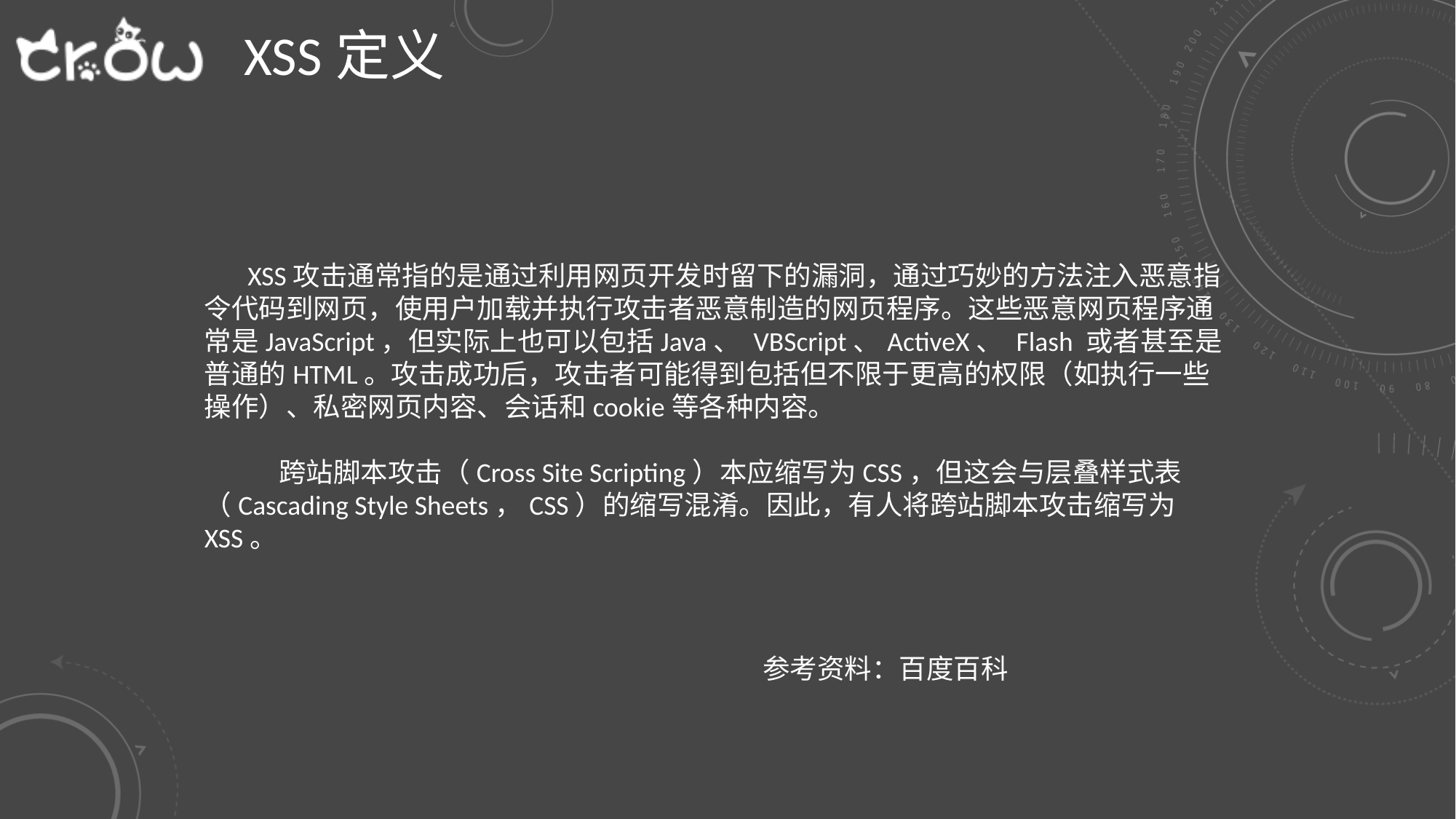

XSS定义

       XSS攻击通常指的是通过利用网页开发时留下的漏洞，通过巧妙的方法注入恶意指令代码到网页，使用户加载并执行攻击者恶意制造的网页程序。这些恶意网页程序通常是JavaScript，但实际上也可以包括Java、 VBScript、ActiveX、 Flash 或者甚至是普通的HTML。攻击成功后，攻击者可能得到包括但不限于更高的权限（如执行一些操作）、私密网页内容、会话和cookie等各种内容。

           跨站脚本攻击（Cross Site Scripting）本应缩写为CSS，但这会与层叠样式表（Cascading Style Sheets，CSS）的缩写混淆。因此，有人将跨站脚本攻击缩写为XSS。

 														 参考资料：百度百科